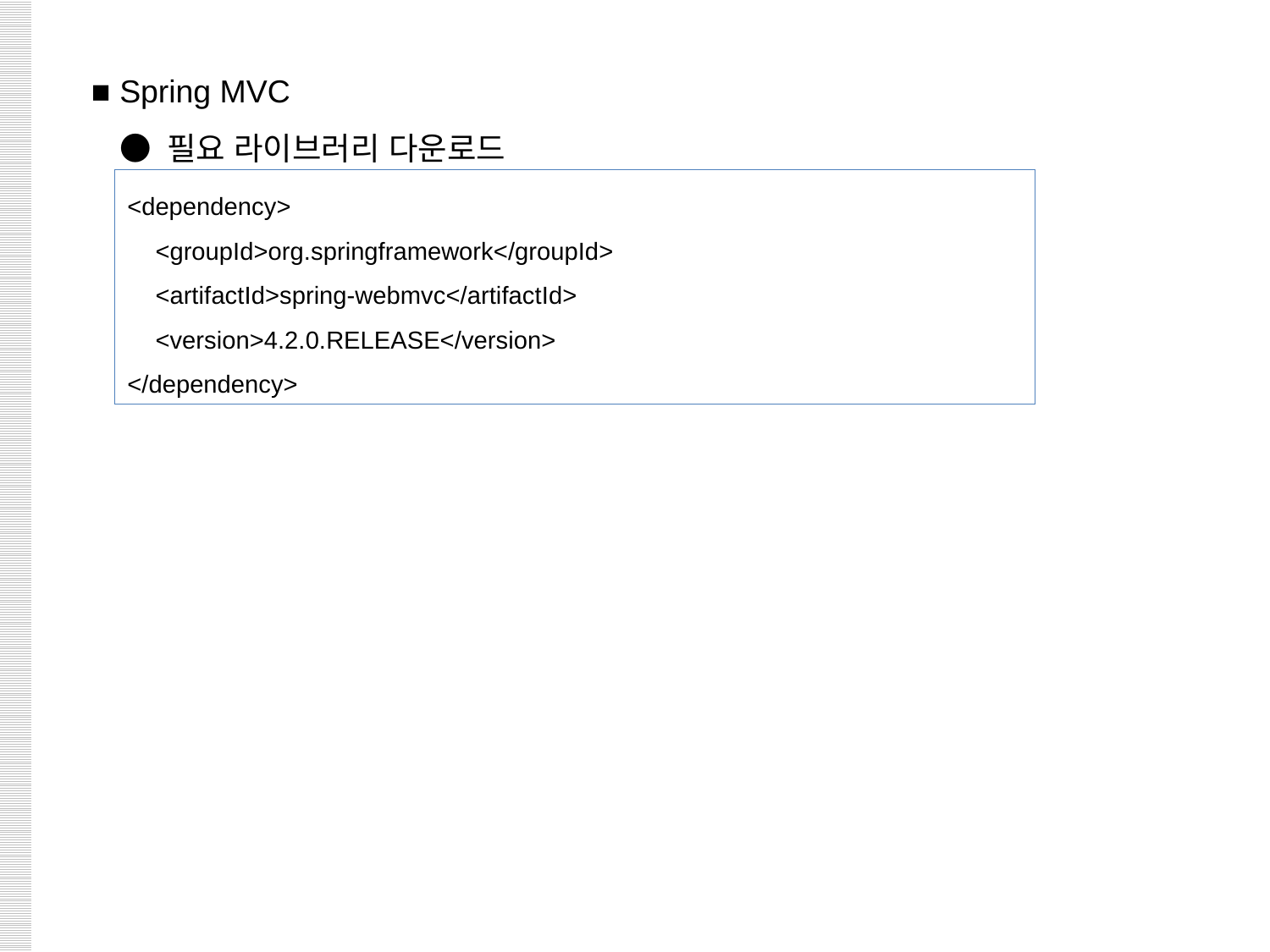

■ Spring MVC
    ● 필요 라이브러리 다운로드
<dependency>
    <groupId>org.springframework</groupId>
    <artifactId>spring-webmvc</artifactId>
    <version>4.2.0.RELEASE</version>
</dependency>